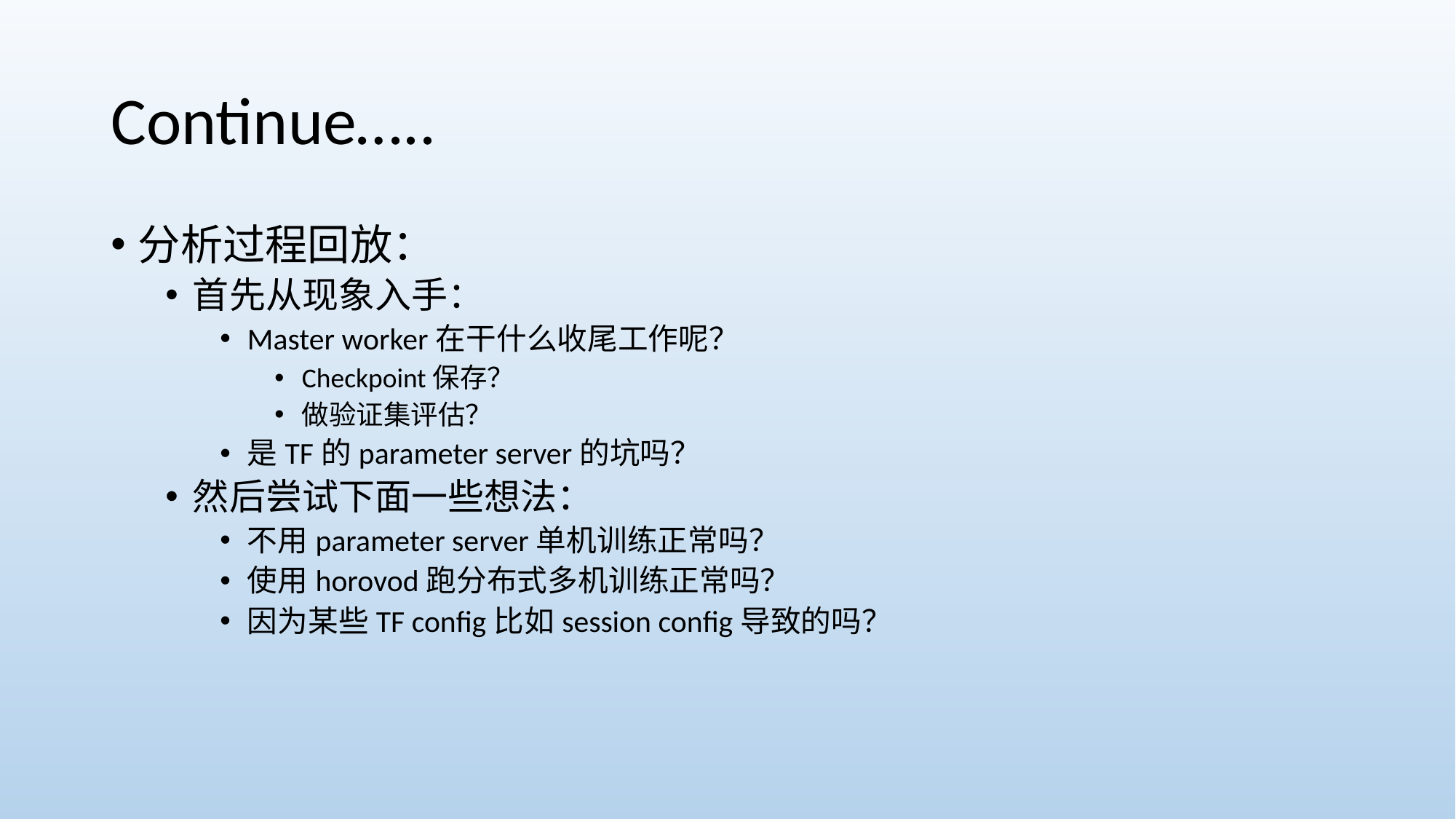

# Continue…..
分析过程回放：
首先从现象入手：
Master worker在干什么收尾工作呢？
Checkpoint保存？
做验证集评估？
是TF的parameter server的坑吗？
然后尝试下面一些想法：
不用parameter server单机训练正常吗？
使用horovod跑分布式多机训练正常吗？
因为某些TF config比如session config导致的吗？